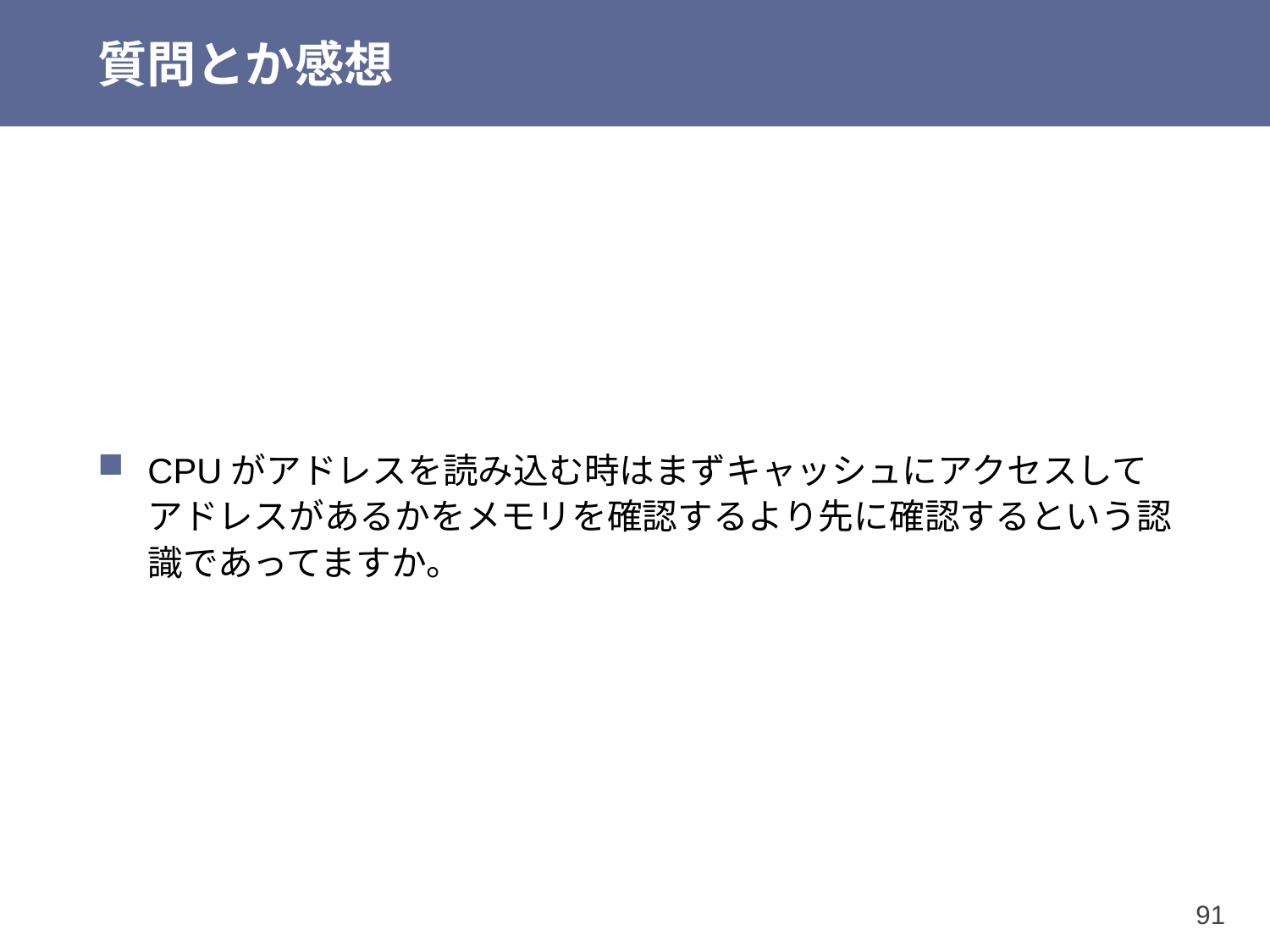

# 質問とか感想
CPUがアドレスを読み込む時はまずキャッシュにアクセスしてアドレスがあるかをメモリを確認するより先に確認するという認識であってますか。